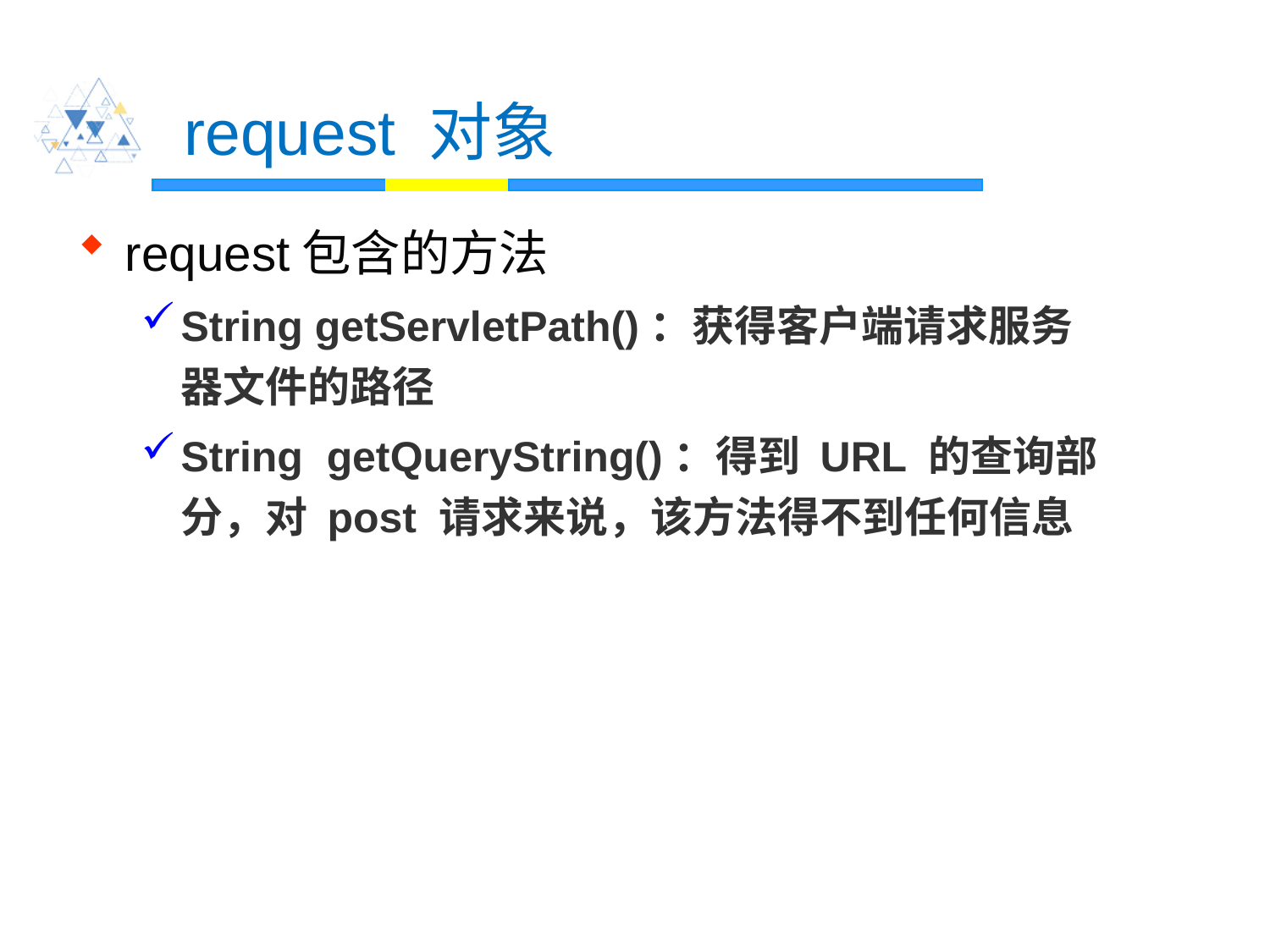

# request 对象

request包含的方法
String getServletPath()：获得客户端请求服务器文件的路径
String  getQueryString()：得到 URL 的查询部分，对 post 请求来说，该方法得不到任何信息